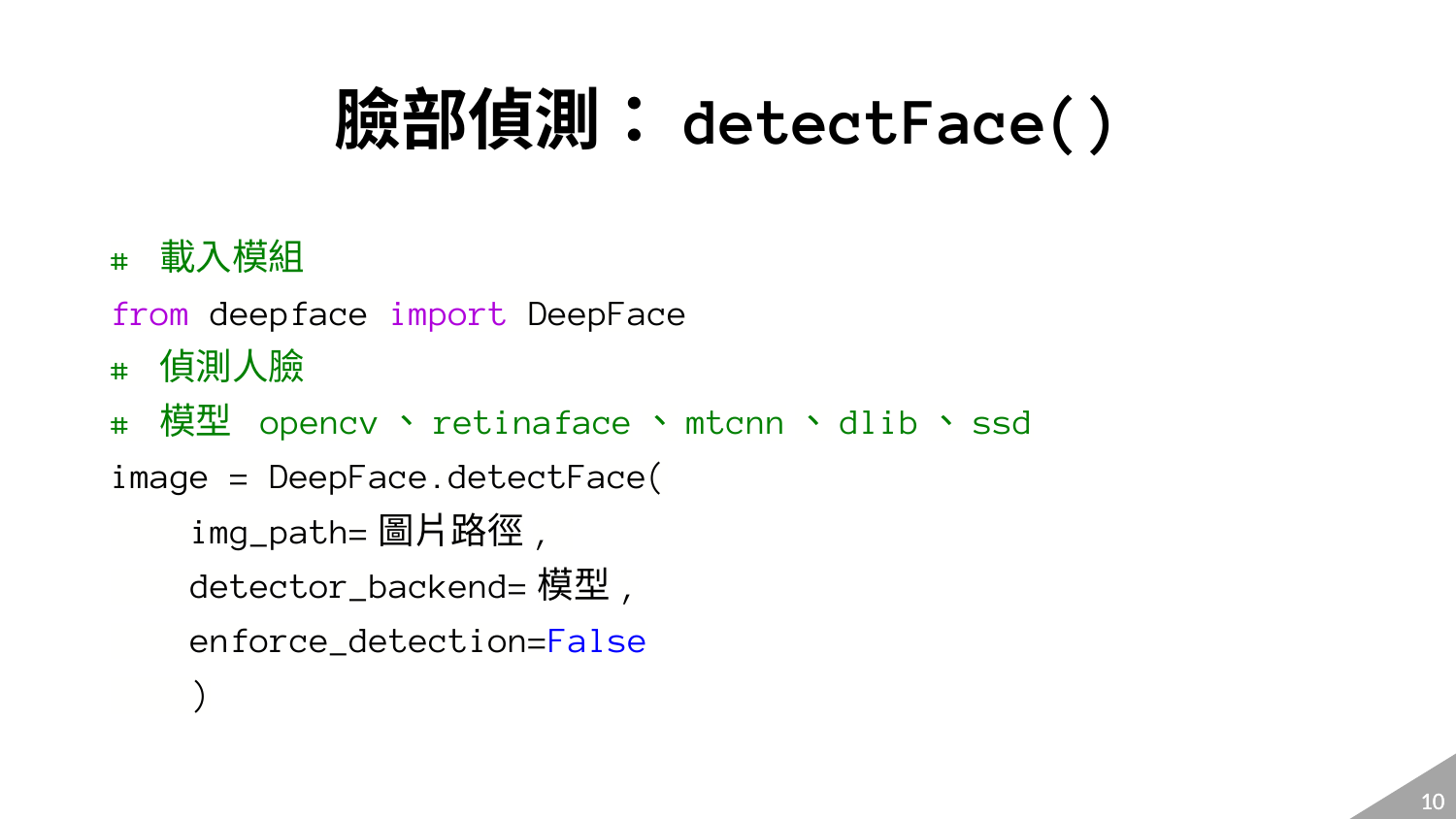

# 臉部偵測：detectFace()
# 載入模組
from deepface import DeepFace
# 偵測人臉
# 模型 opencv、retinaface、mtcnn、dlib、ssd
image = DeepFace.detectFace(
    img_path=圖片路徑,
    detector_backend=模型,
    enforce_detection=False
    )

10
10